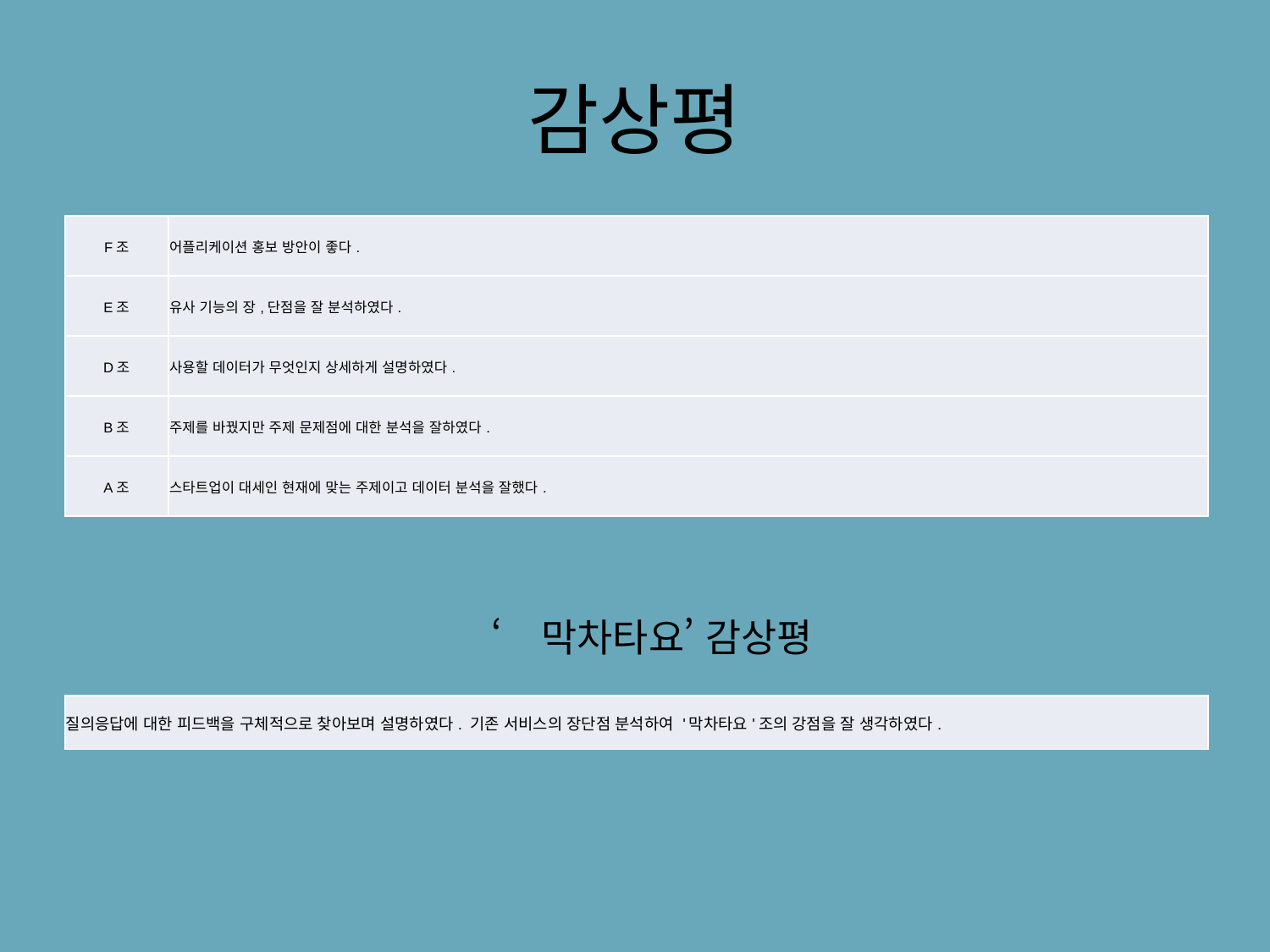

# 감상평
| F조 | 어플리케이션 홍보 방안이 좋다. |
| --- | --- |
| E조 | 유사 기능의 장,단점을 잘 분석하였다. |
| D조 | 사용할 데이터가 무엇인지 상세하게 설명하였다. |
| B조 | 주제를 바꿨지만 주제 문제점에 대한 분석을 잘하였다. |
| A조 | 스타트업이 대세인 현재에 맞는 주제이고 데이터 분석을 잘했다. |
‘막차타요’ 감상평
| 질의응답에 대한 피드백을 구체적으로 찾아보며 설명하였다. 기존 서비스의 장단점 분석하여 '막차타요'조의 강점을 잘 생각하였다. |
| --- |